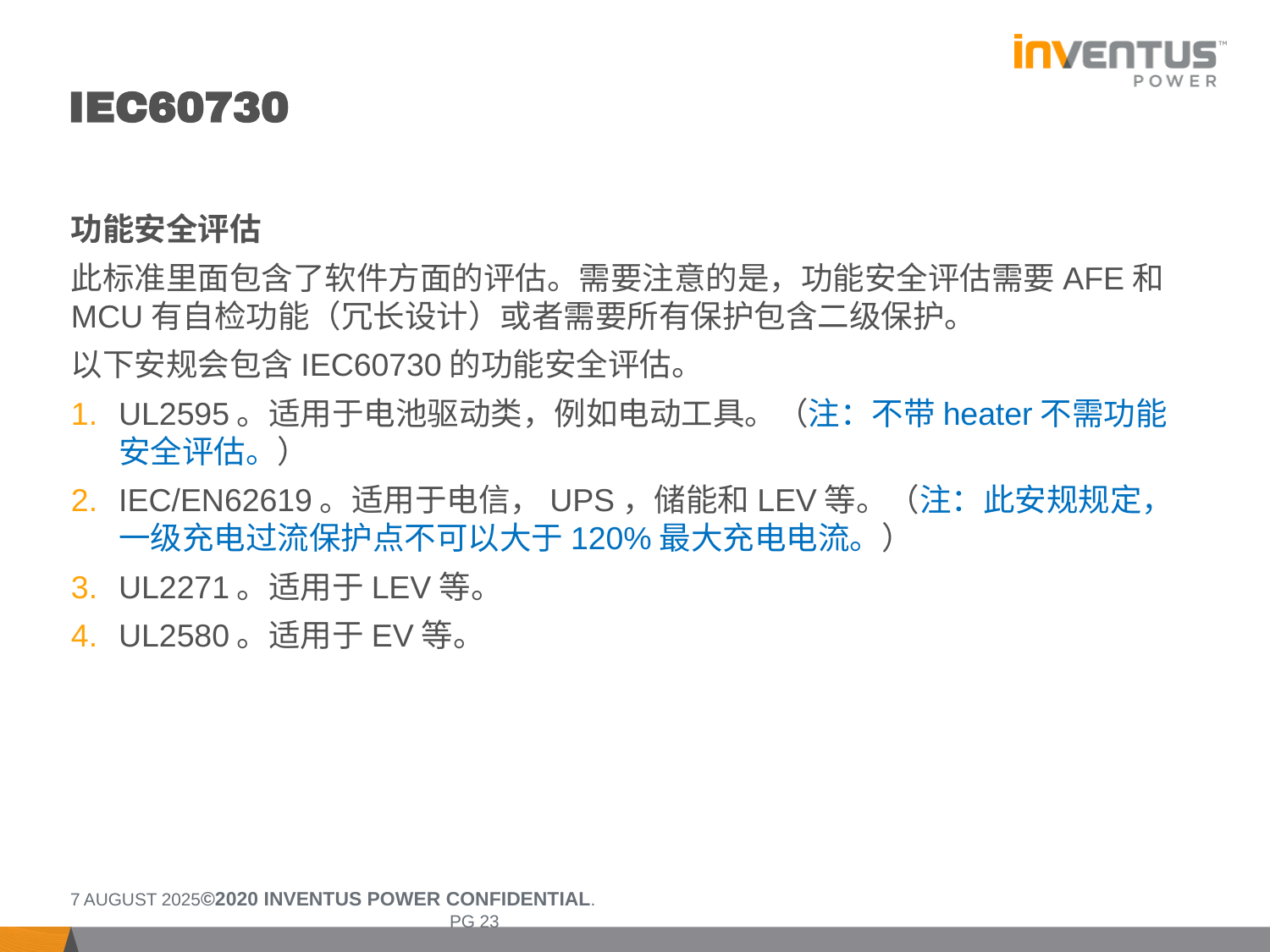

# IEC60730
功能安全评估
此标准里面包含了软件方面的评估。需要注意的是，功能安全评估需要AFE和MCU有自检功能（冗长设计）或者需要所有保护包含二级保护。
以下安规会包含IEC60730的功能安全评估。
UL2595。适用于电池驱动类，例如电动工具。（注：不带heater不需功能安全评估。）
IEC/EN62619。适用于电信，UPS，储能和LEV等。（注：此安规规定，一级充电过流保护点不可以大于120%最大充电电流。）
UL2271。适用于LEV等。
UL2580。适用于EV等。